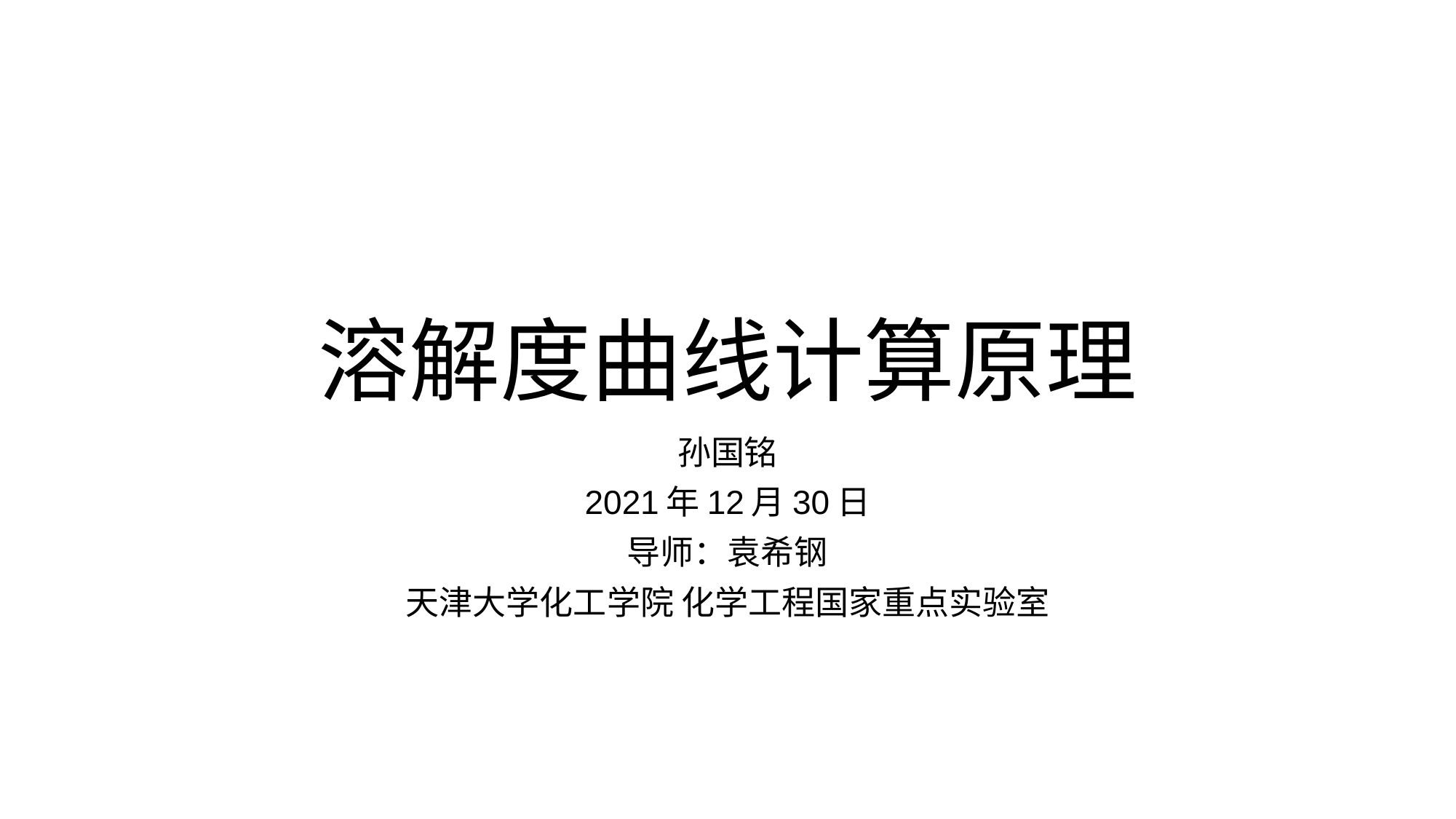

# 溶解度曲线计算原理
孙国铭
2021年12月30日
导师：袁希钢
天津大学化工学院 化学工程国家重点实验室